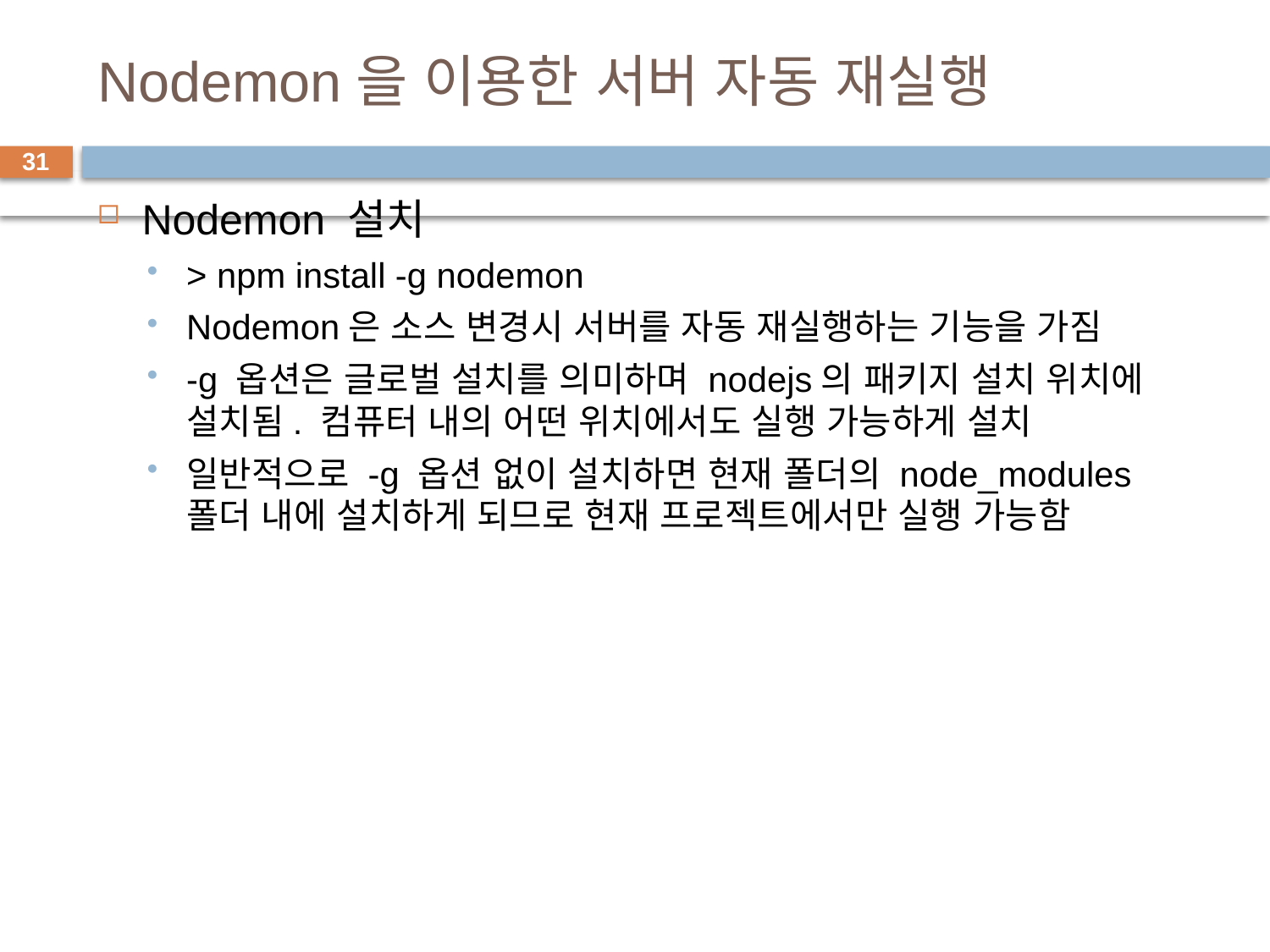

# Nodemon을 이용한 서버 자동 재실행
31
Nodemon 설치
> npm install -g nodemon
Nodemon은 소스 변경시 서버를 자동 재실행하는 기능을 가짐
-g 옵션은 글로벌 설치를 의미하며 nodejs의 패키지 설치 위치에 설치됨. 컴퓨터 내의 어떤 위치에서도 실행 가능하게 설치
일반적으로 -g 옵션 없이 설치하면 현재 폴더의 node_modules 폴더 내에 설치하게 되므로 현재 프로젝트에서만 실행 가능함